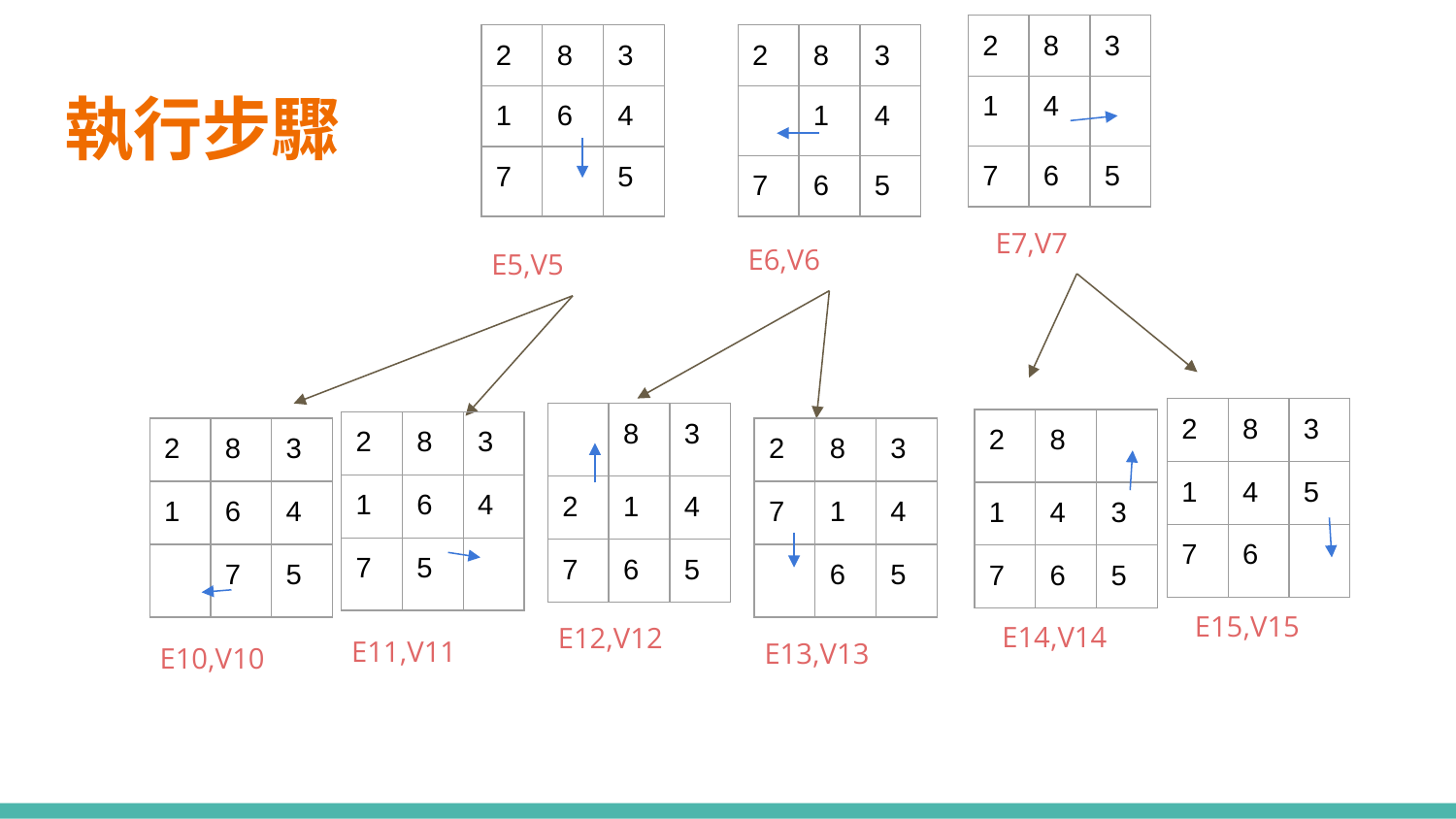

| 2 | 8 | 3 |
| --- | --- | --- |
| 1 | 4 |  |
| 7 | 6 | 5 |
| 2 | 8 | 3 |
| --- | --- | --- |
| 1 | 6 | 4 |
| 7 |  | 5 |
| 2 | 8 | 3 |
| --- | --- | --- |
|  | 1 | 4 |
| 7 | 6 | 5 |
# 執行步驟
E7,V7
E6,V6
E5,V5
| 2 | 8 | 3 |
| --- | --- | --- |
| 1 | 4 | 5 |
| 7 | 6 |  |
|  | 8 | 3 |
| --- | --- | --- |
| 2 | 1 | 4 |
| 7 | 6 | 5 |
| 2 | 8 |  |
| --- | --- | --- |
| 1 | 4 | 3 |
| 7 | 6 | 5 |
| 2 | 8 | 3 |
| --- | --- | --- |
| 1 | 6 | 4 |
| 7 | 5 |  |
| 2 | 8 | 3 |
| --- | --- | --- |
| 1 | 6 | 4 |
|  | 7 | 5 |
| 2 | 8 | 3 |
| --- | --- | --- |
| 7 | 1 | 4 |
|  | 6 | 5 |
E15,V15
E14,V14
E12,V12
E11,V11
E13,V13
E10,V10